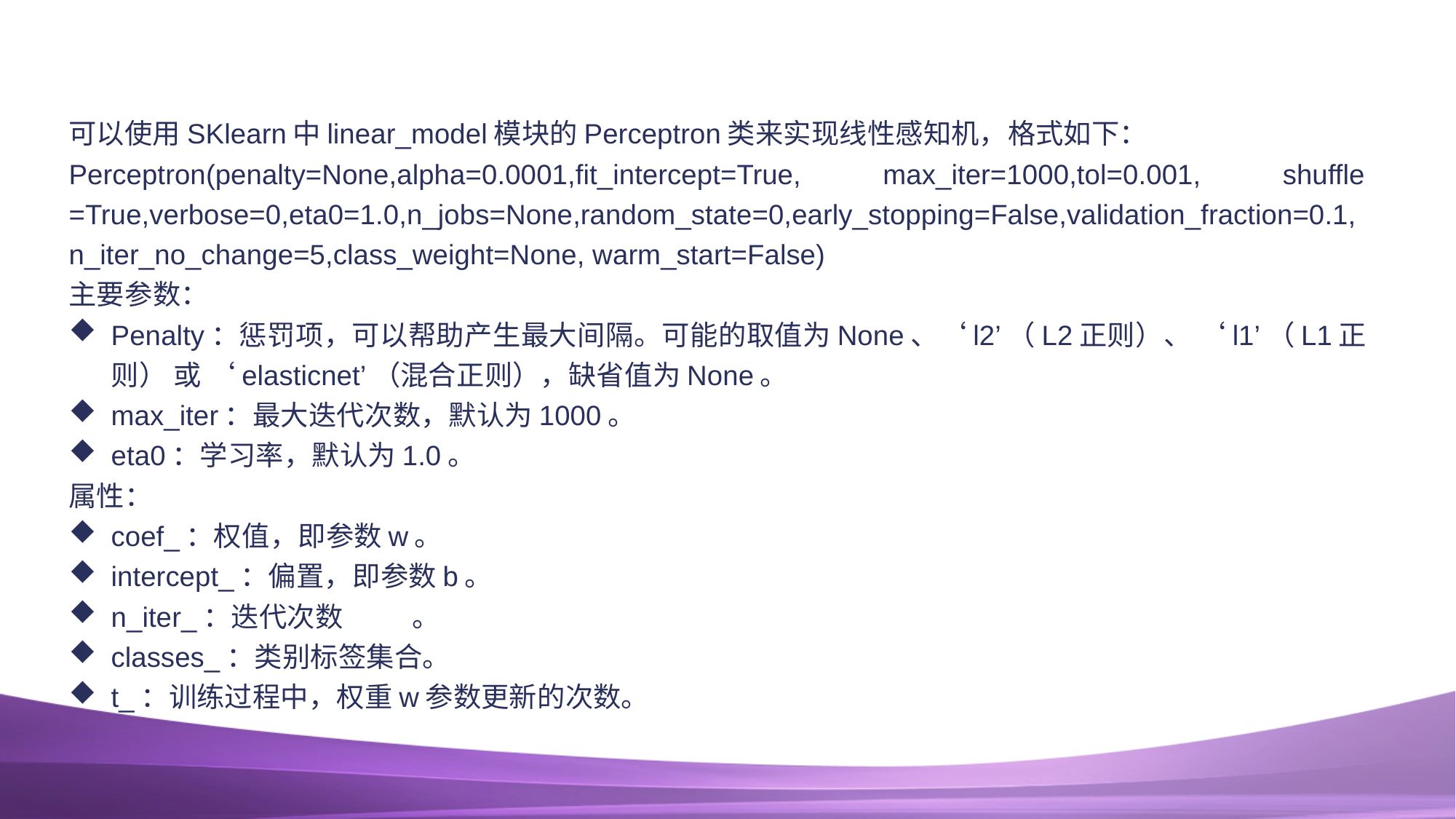

可以使用SKlearn中linear_model模块的Perceptron类来实现线性感知机，格式如下：
Perceptron(penalty=None,alpha=0.0001,fit_intercept=True, max_iter=1000,tol=0.001, shuffle =True,verbose=0,eta0=1.0,n_jobs=None,random_state=0,early_stopping=False,validation_fraction=0.1,n_iter_no_change=5,class_weight=None, warm_start=False)
主要参数：
Penalty：惩罚项，可以帮助产生最大间隔。可能的取值为None、‘l2’（L2正则）、 ‘l1’（L1正则） 或 ‘elasticnet’（混合正则），缺省值为None。
max_iter：最大迭代次数，默认为1000。
eta0：学习率，默认为1.0。
属性：
coef_：权值，即参数w。
intercept_：偏置，即参数b。
n_iter_：迭代次数	。
classes_：类别标签集合。
t_：训练过程中，权重w参数更新的次数。